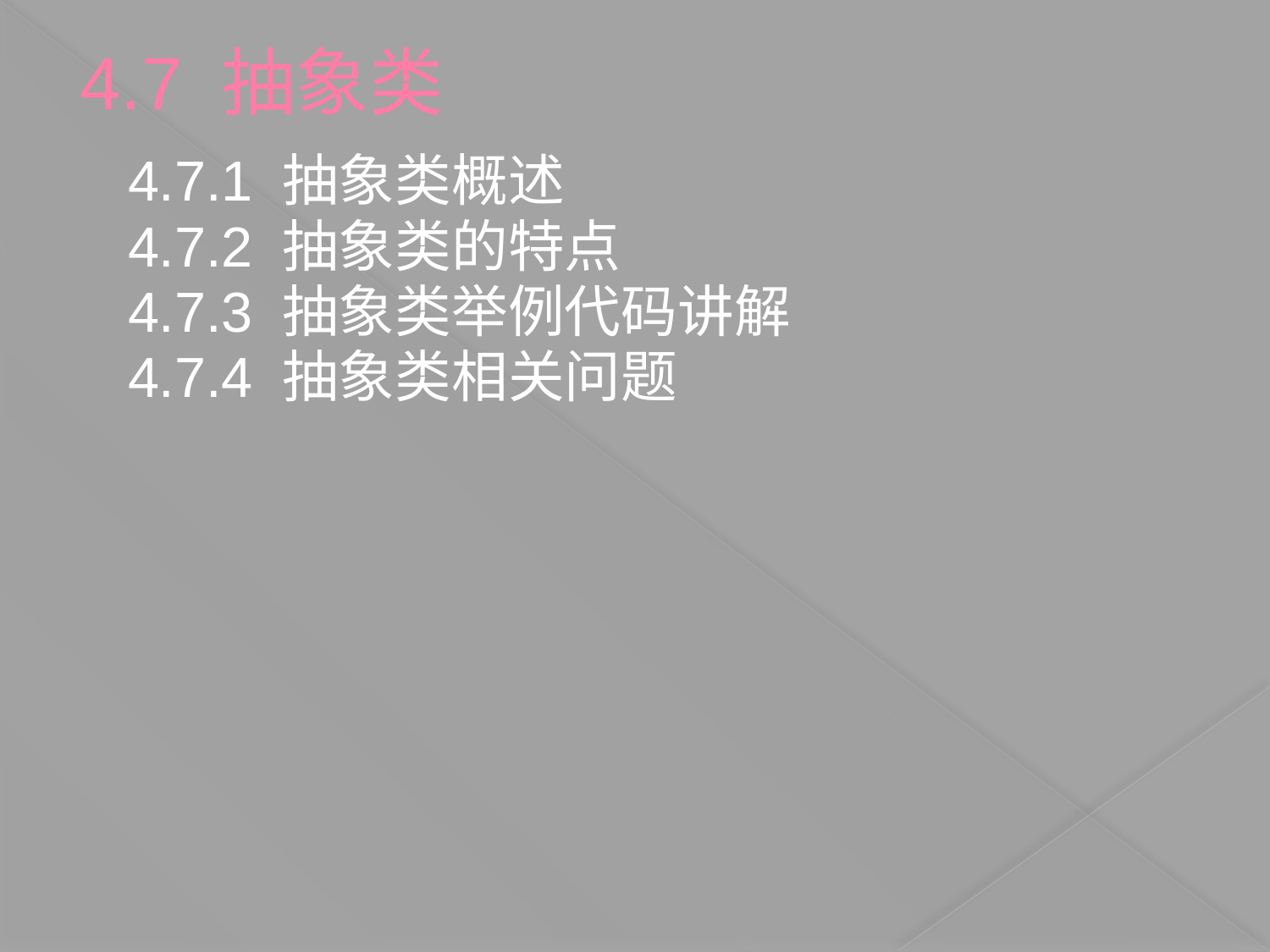

4.7 抽象类
4.7.1 抽象类概述
4.7.2 抽象类的特点
4.7.3 抽象类举例代码讲解
4.7.4 抽象类相关问题